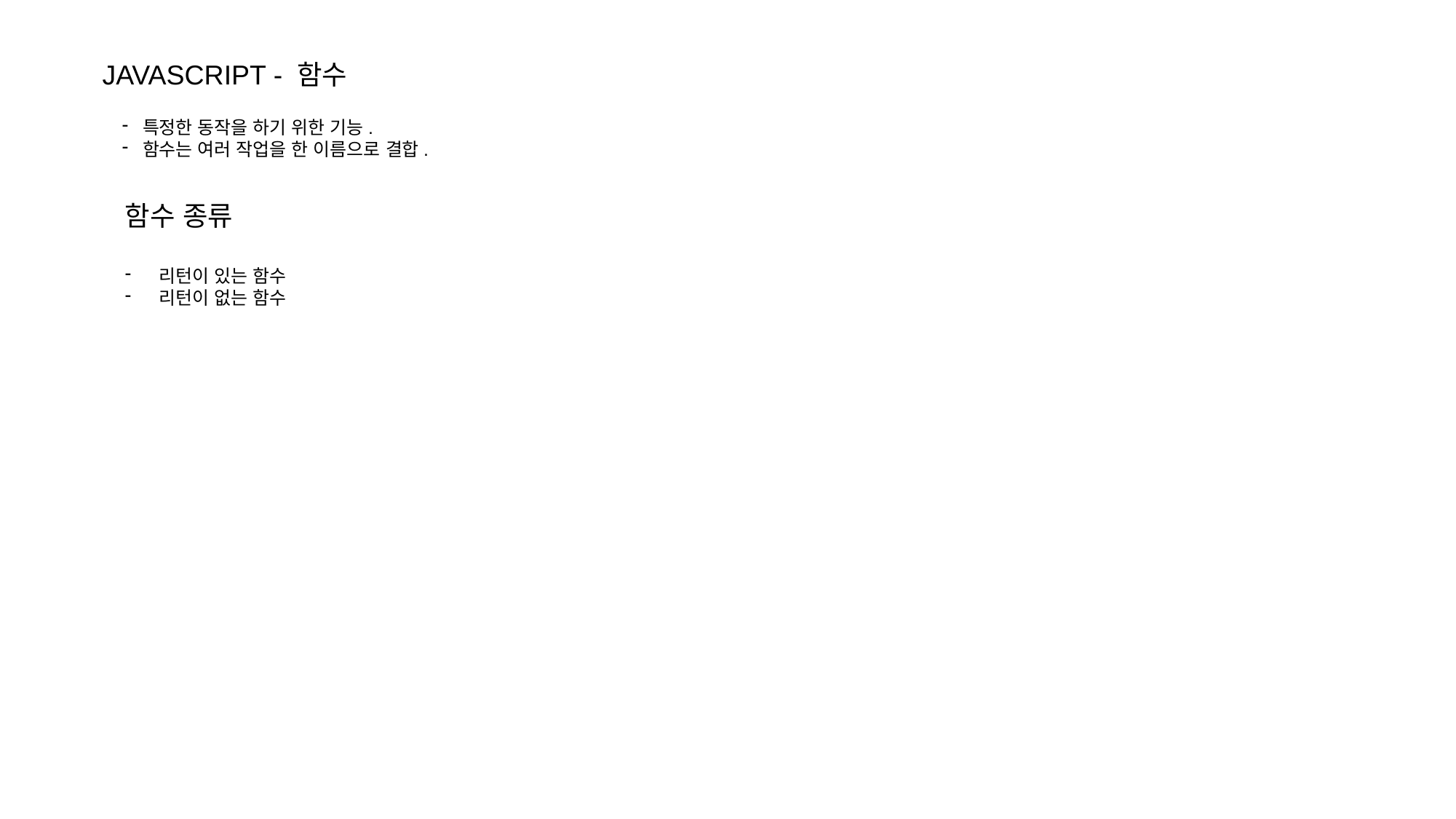

JAVASCRIPT - 함수
특정한 동작을 하기 위한 기능.
함수는 여러 작업을 한 이름으로 결합.

함수 종류

리턴이 있는 함수
리턴이 없는 함수